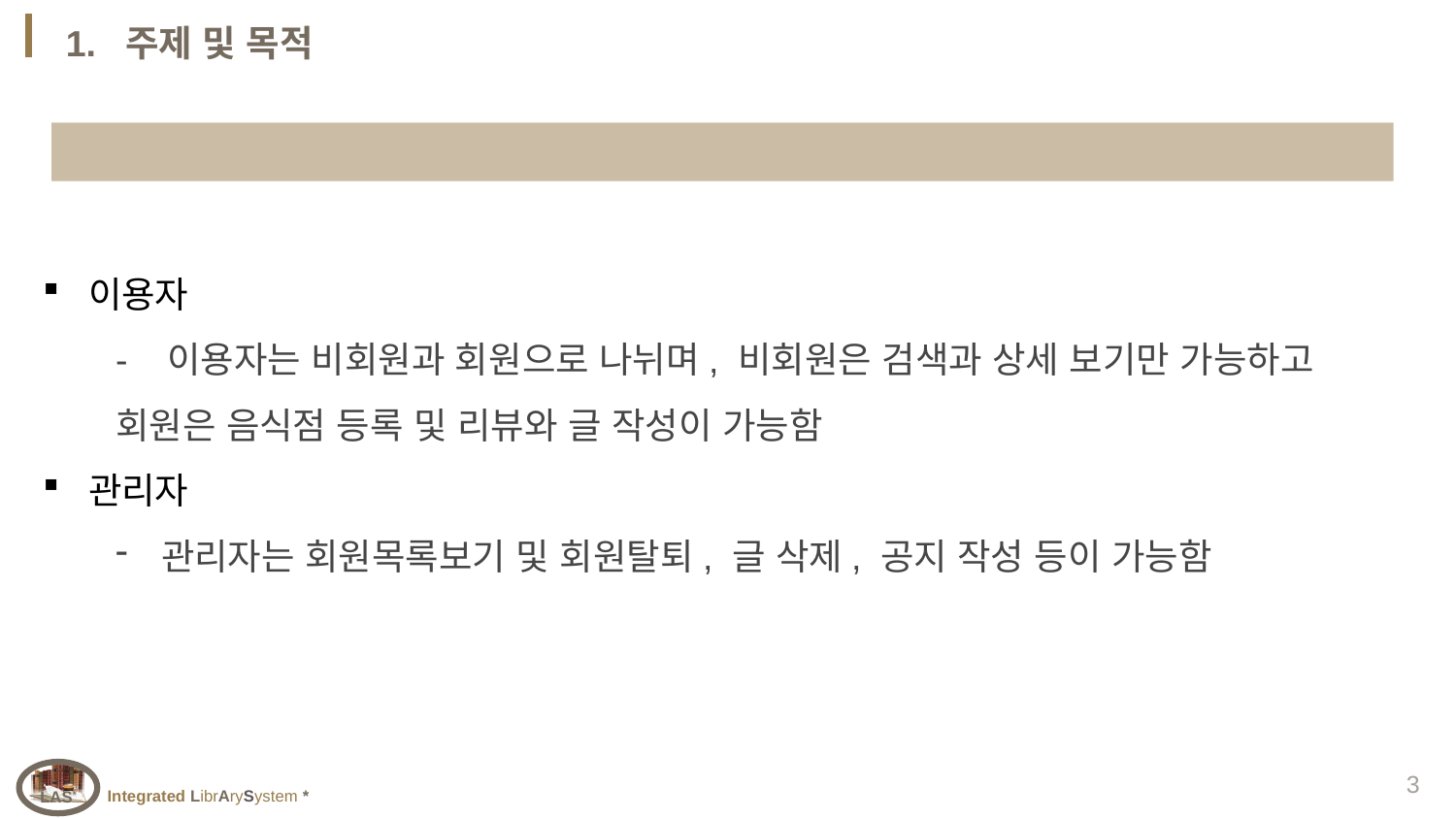

1.  주제 및 목적

이용자
-   이용자는 비회원과 회원으로 나뉘며, 비회원은 검색과 상세 보기만 가능하고    회원은 음식점 등록 및 리뷰와 글 작성이 가능함
관리자
관리자는 회원목록보기 및 회원탈퇴, 글 삭제, 공지 작성 등이 가능함
3